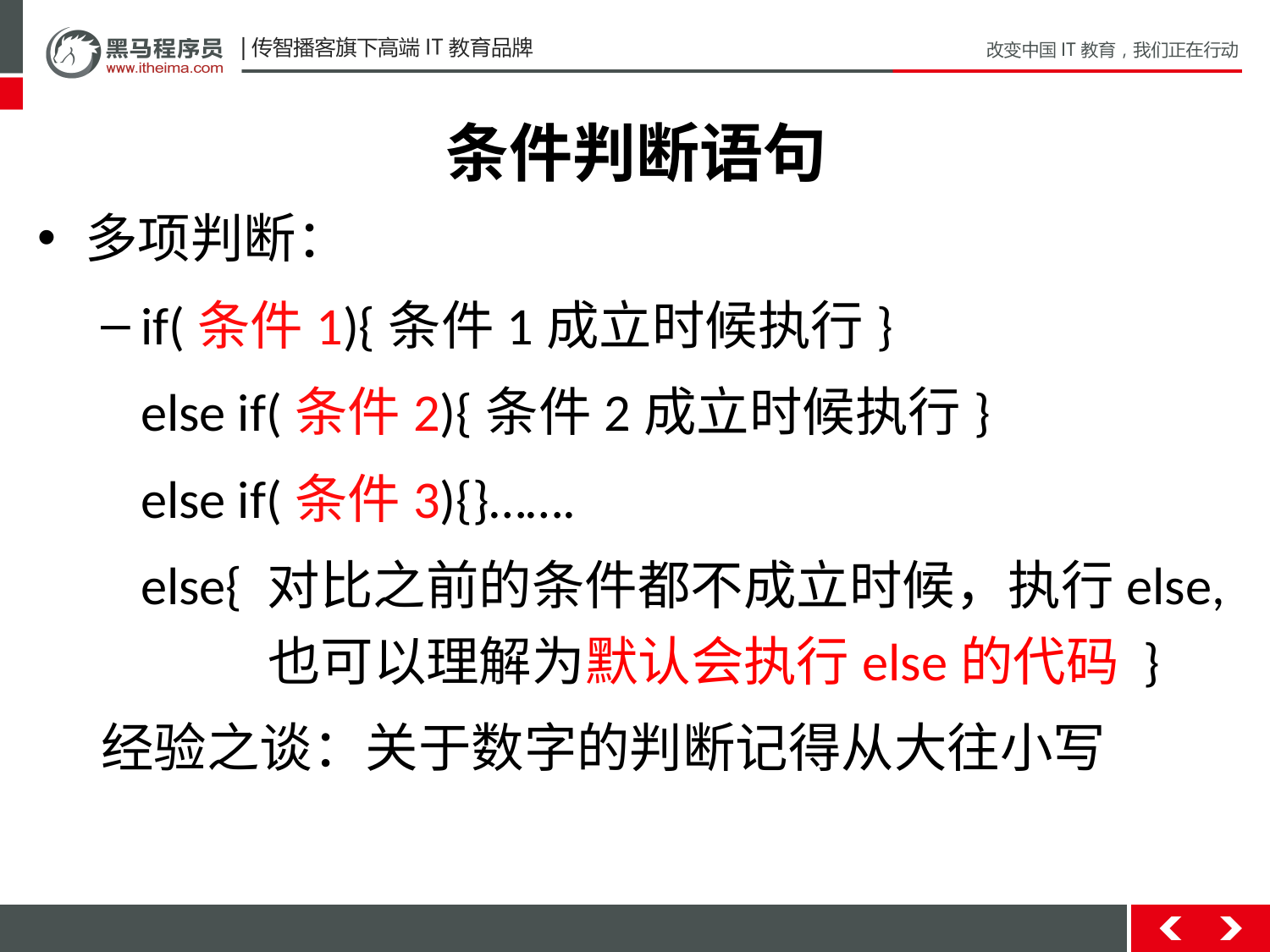

# 条件判断语句
多项判断：
if(条件1){条件1成立时候执行}
	else if(条件2){条件2成立时候执行}
	else if(条件3){}…….
	else{ 对比之前的条件都不成立时候，执行else,	也可以理解为默认会执行else的代码 }
经验之谈：关于数字的判断记得从大往小写